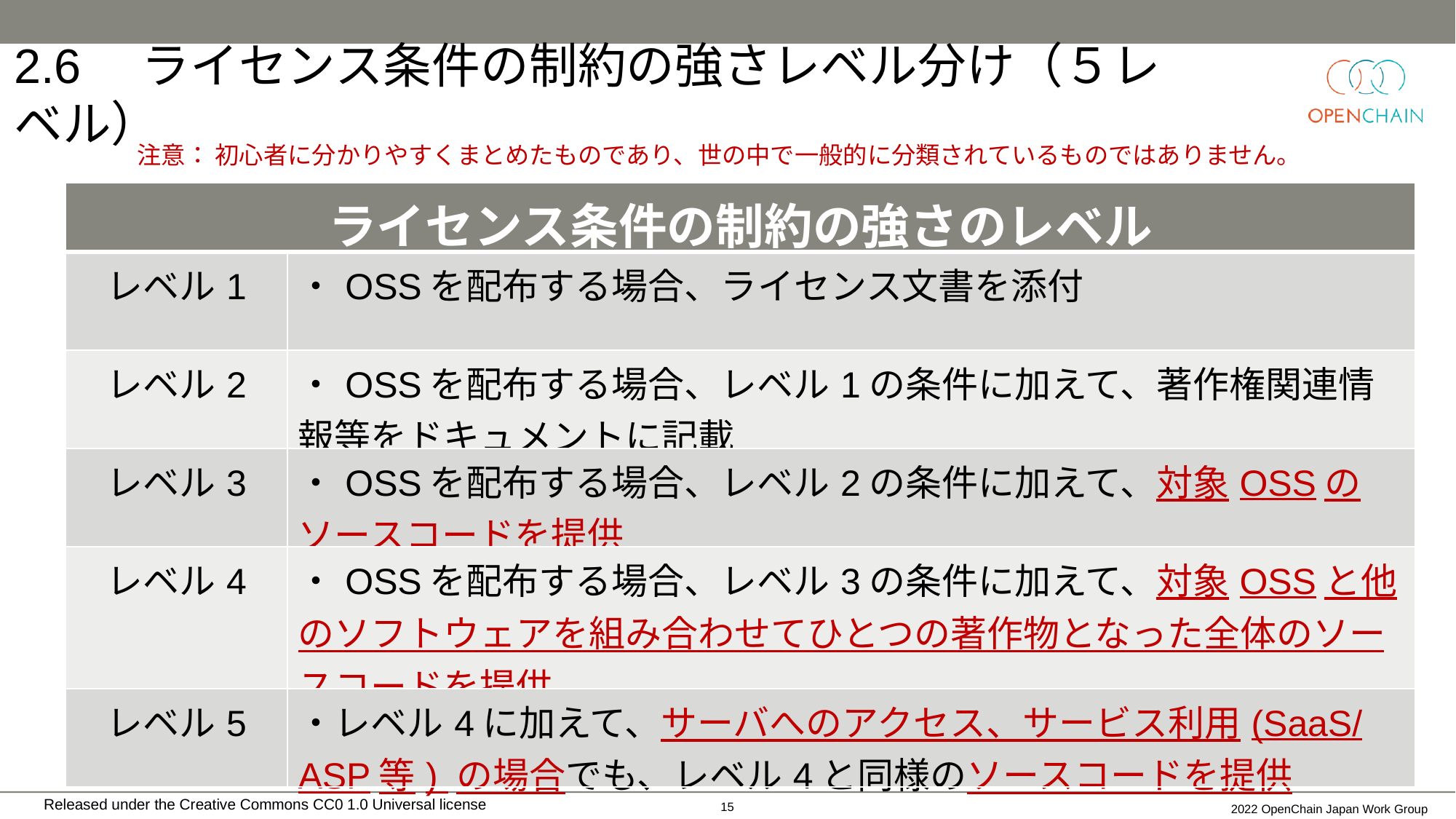

# 2.6　ライセンス条件の制約の強さレベル分け（５レベル）
注意： 初心者に分かりやすくまとめたものであり、世の中で一般的に分類されているものではありません。
| ライセンス条件の制約の強さのレベル |  |
| --- | --- |
| レベル1 | ・OSSを配布する場合、ライセンス文書を添付 |
| レベル2 | ・OSSを配布する場合、レベル1の条件に加えて、著作権関連情報等をドキュメントに記載 |
| レベル3 | ・OSSを配布する場合、レベル2の条件に加えて、対象OSSのソースコードを提供 |
| レベル4 | ・OSSを配布する場合、レベル3の条件に加えて、対象OSSと他のソフトウェアを組み合わせてひとつの著作物となった全体のソースコードを提供 |
| レベル5 | ・レベル4に加えて、サーバへのアクセス、サービス利用(SaaS/ASP等) の場合でも、レベル4と同様のソースコードを提供 |
15